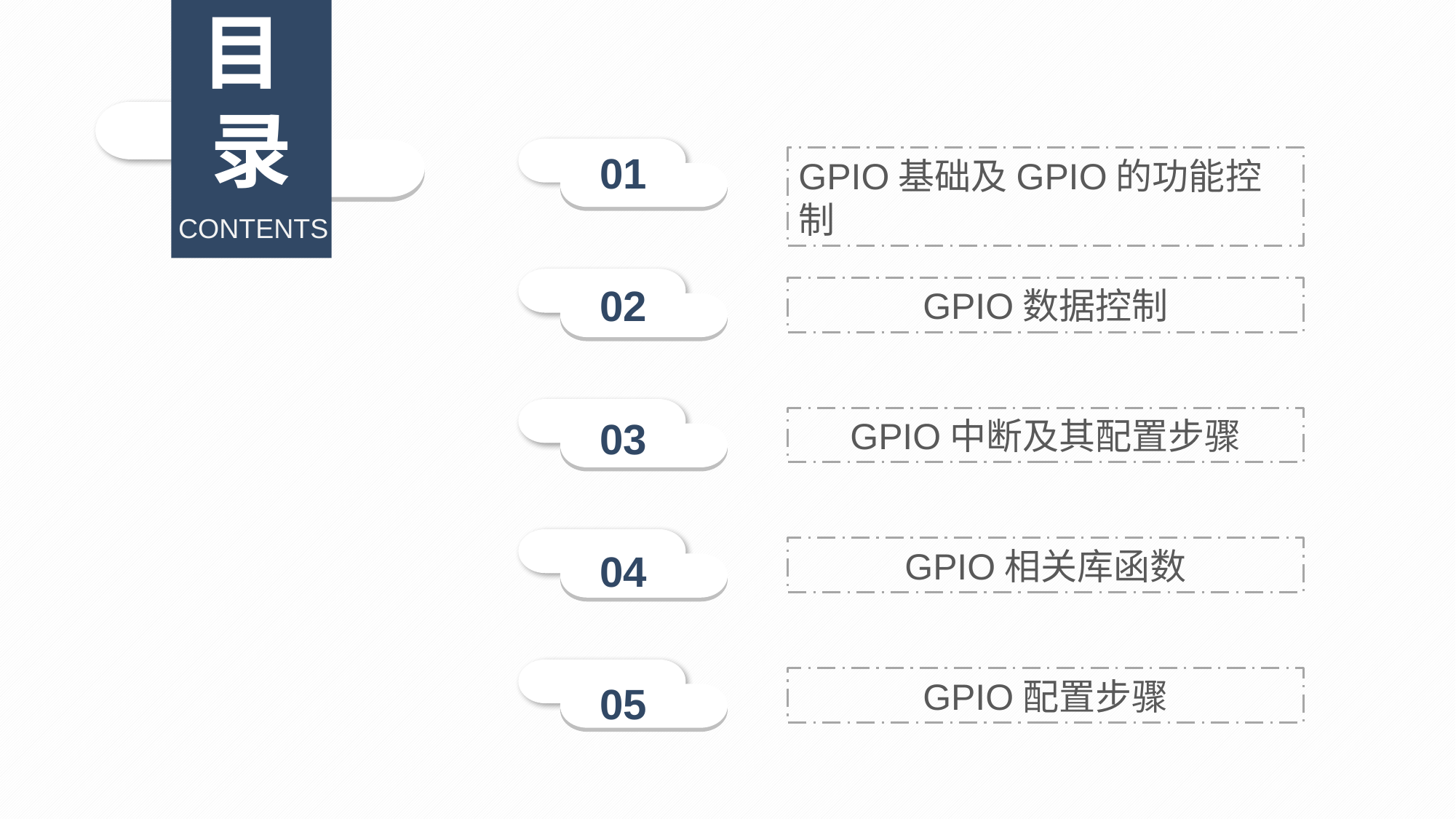

目
录

01
GPIO基础及GPIO的功能控制
CONTENTS

02
GPIO数据控制

03
GPIO中断及其配置步骤

04
GPIO相关库函数

05
GPIO配置步骤